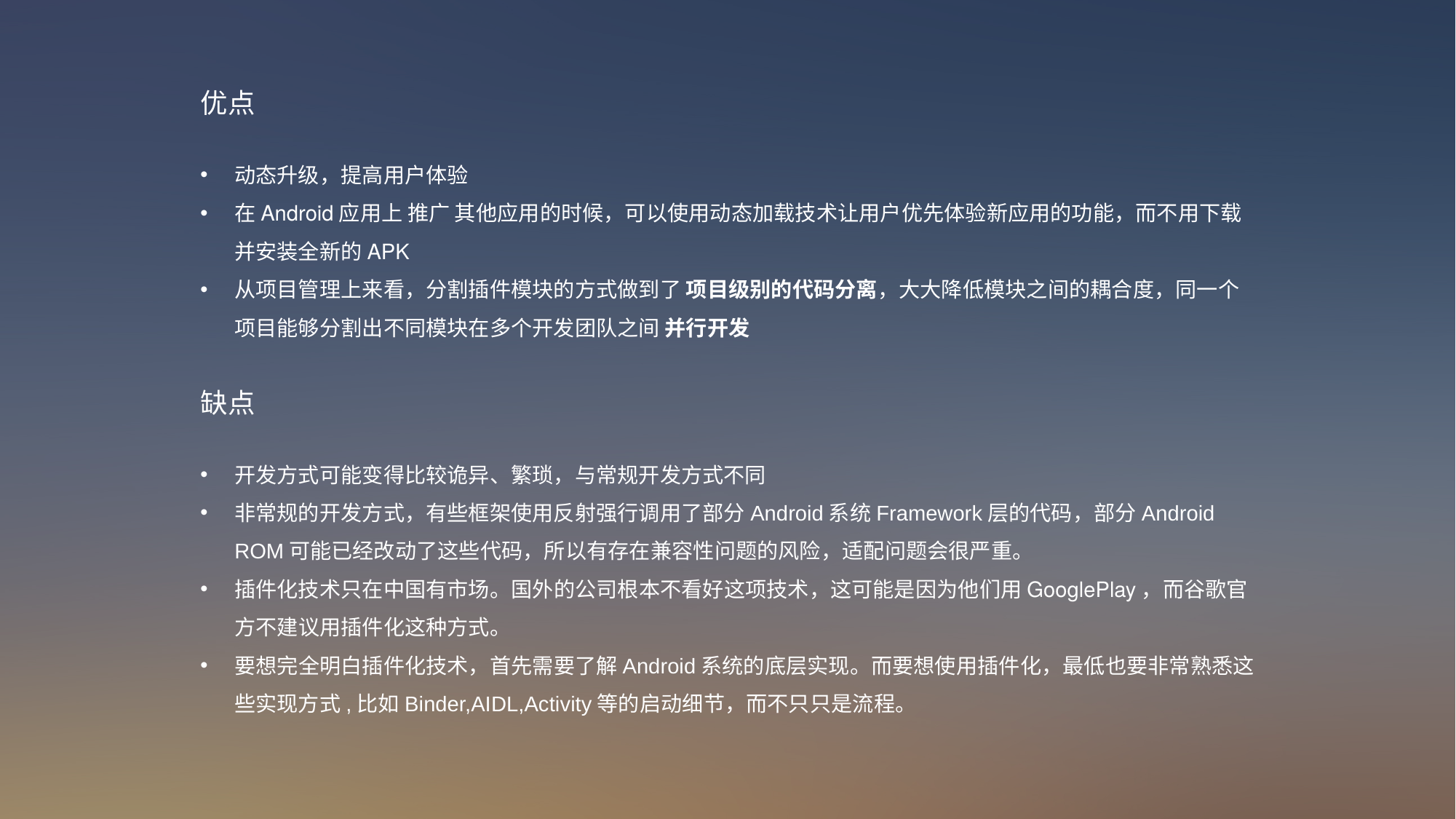

优点
动态升级，提高用户体验
在Android应用上 推广 其他应用的时候，可以使用动态加载技术让用户优先体验新应用的功能，而不用下载并安装全新的APK
从项目管理上来看，分割插件模块的方式做到了 项目级别的代码分离，大大降低模块之间的耦合度，同一个项目能够分割出不同模块在多个开发团队之间 并行开发
缺点
开发方式可能变得比较诡异、繁琐，与常规开发方式不同
非常规的开发方式，有些框架使用反射强行调用了部分Android系统Framework层的代码，部分Android ROM可能已经改动了这些代码，所以有存在兼容性问题的风险，适配问题会很严重。
插件化技术只在中国有市场。国外的公司根本不看好这项技术，这可能是因为他们用GooglePlay，而谷歌官方不建议用插件化这种方式。
要想完全明白插件化技术，首先需要了解Android系统的底层实现。而要想使用插件化，最低也要非常熟悉这些实现方式,比如Binder,AIDL,Activity等的启动细节，而不只只是流程。